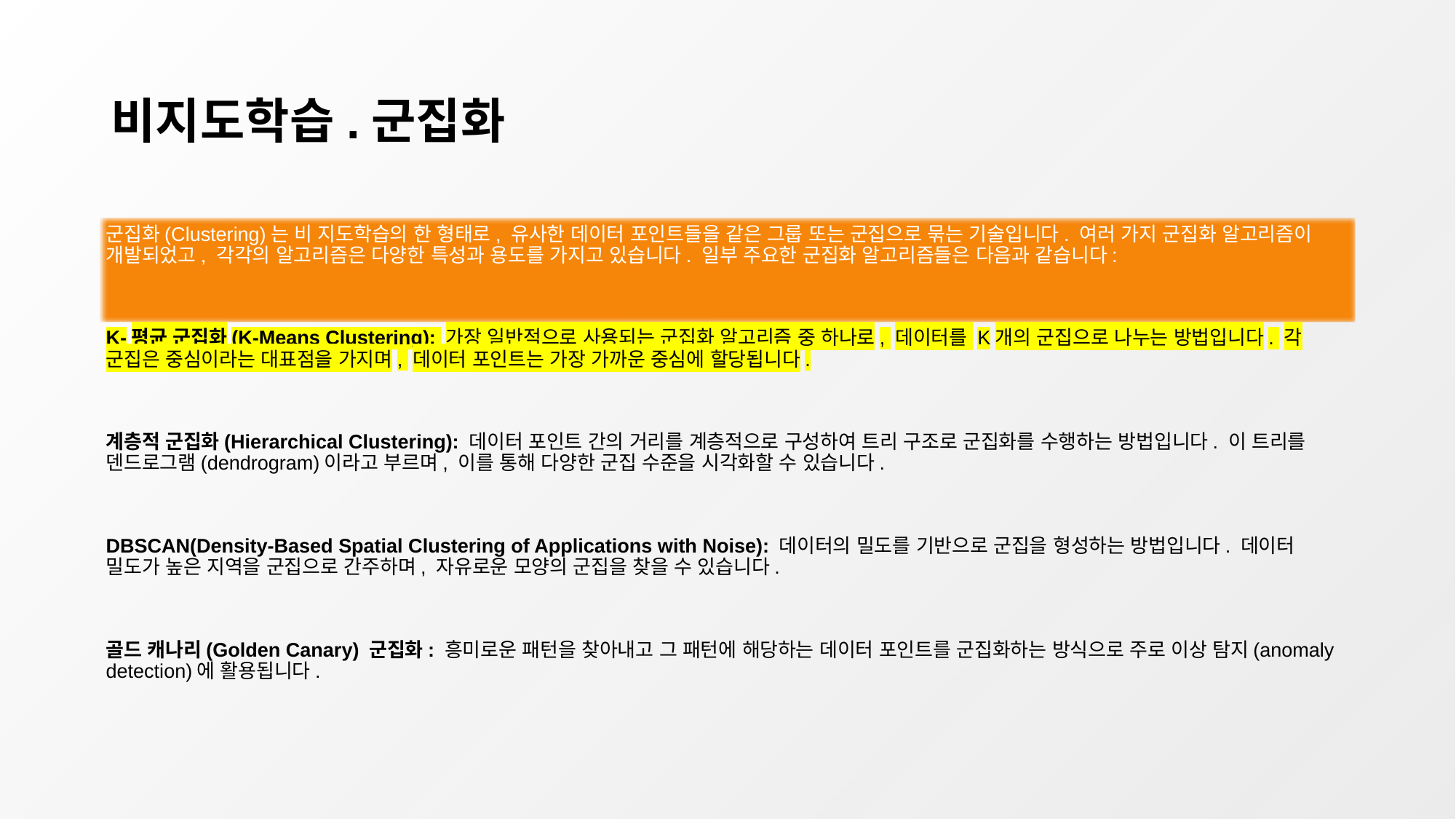

# 비지도학습.군집화
군집화(Clustering)는 비 지도학습의 한 형태로, 유사한 데이터 포인트들을 같은 그룹 또는 군집으로 묶는 기술입니다. 여러 가지 군집화 알고리즘이 개발되었고, 각각의 알고리즘은 다양한 특성과 용도를 가지고 있습니다. 일부 주요한 군집화 알고리즘들은 다음과 같습니다:
K-평균 군집화(K-Means Clustering): 가장 일반적으로 사용되는 군집화 알고리즘 중 하나로, 데이터를 K개의 군집으로 나누는 방법입니다. 각 군집은 중심이라는 대표점을 가지며, 데이터 포인트는 가장 가까운 중심에 할당됩니다.
계층적 군집화(Hierarchical Clustering): 데이터 포인트 간의 거리를 계층적으로 구성하여 트리 구조로 군집화를 수행하는 방법입니다. 이 트리를 덴드로그램(dendrogram)이라고 부르며, 이를 통해 다양한 군집 수준을 시각화할 수 있습니다.
DBSCAN(Density-Based Spatial Clustering of Applications with Noise): 데이터의 밀도를 기반으로 군집을 형성하는 방법입니다. 데이터 밀도가 높은 지역을 군집으로 간주하며, 자유로운 모양의 군집을 찾을 수 있습니다.
골드 캐나리(Golden Canary) 군집화: 흥미로운 패턴을 찾아내고 그 패턴에 해당하는 데이터 포인트를 군집화하는 방식으로 주로 이상 탐지(anomaly detection)에 활용됩니다.